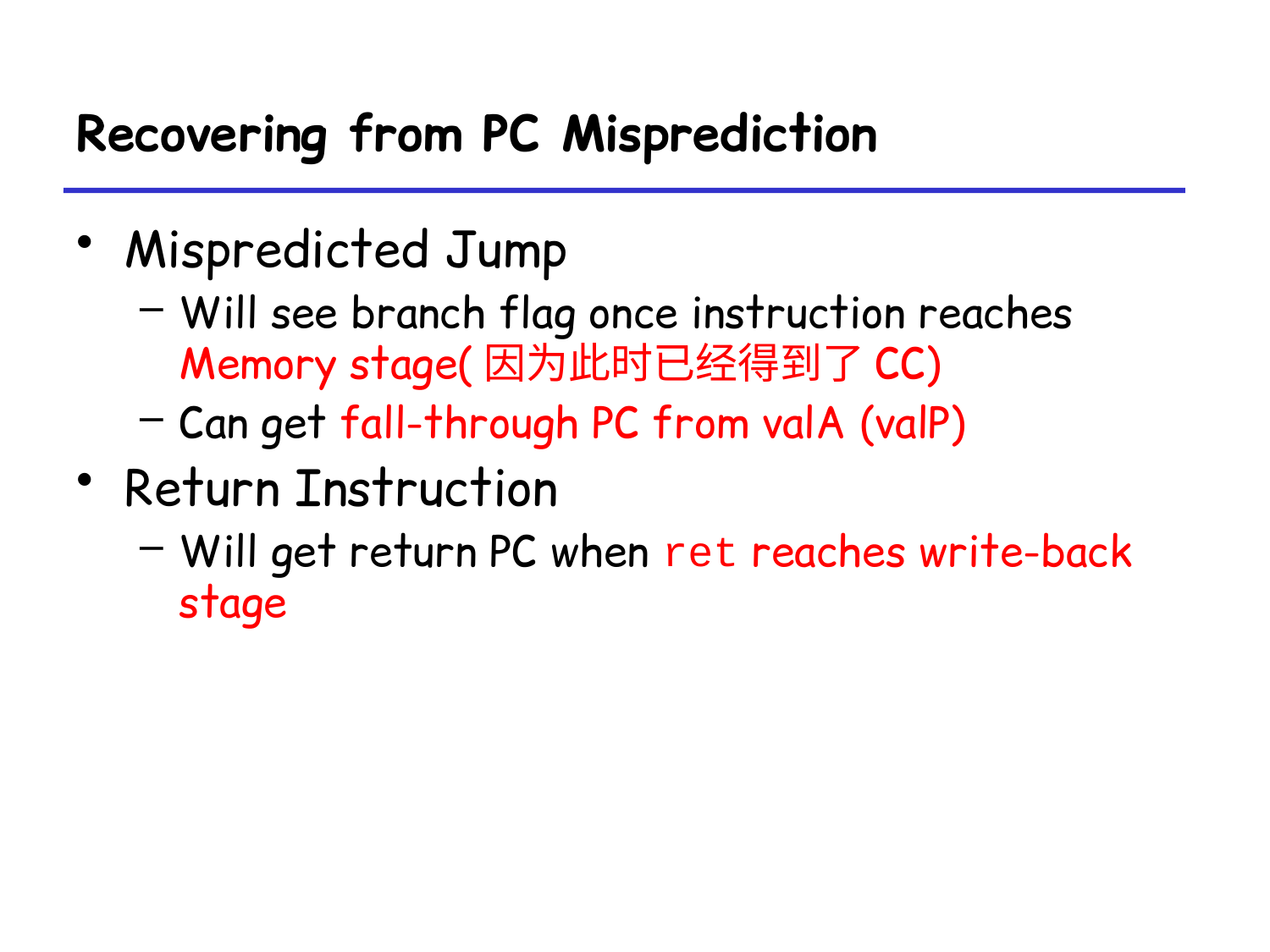

# Recovering from PC Misprediction
Mispredicted Jump
Will see branch flag once instruction reaches Memory stage(因为此时已经得到了CC)
Can get fall-through PC from valA (valP)
Return Instruction
Will get return PC when ret reaches write-back stage
38